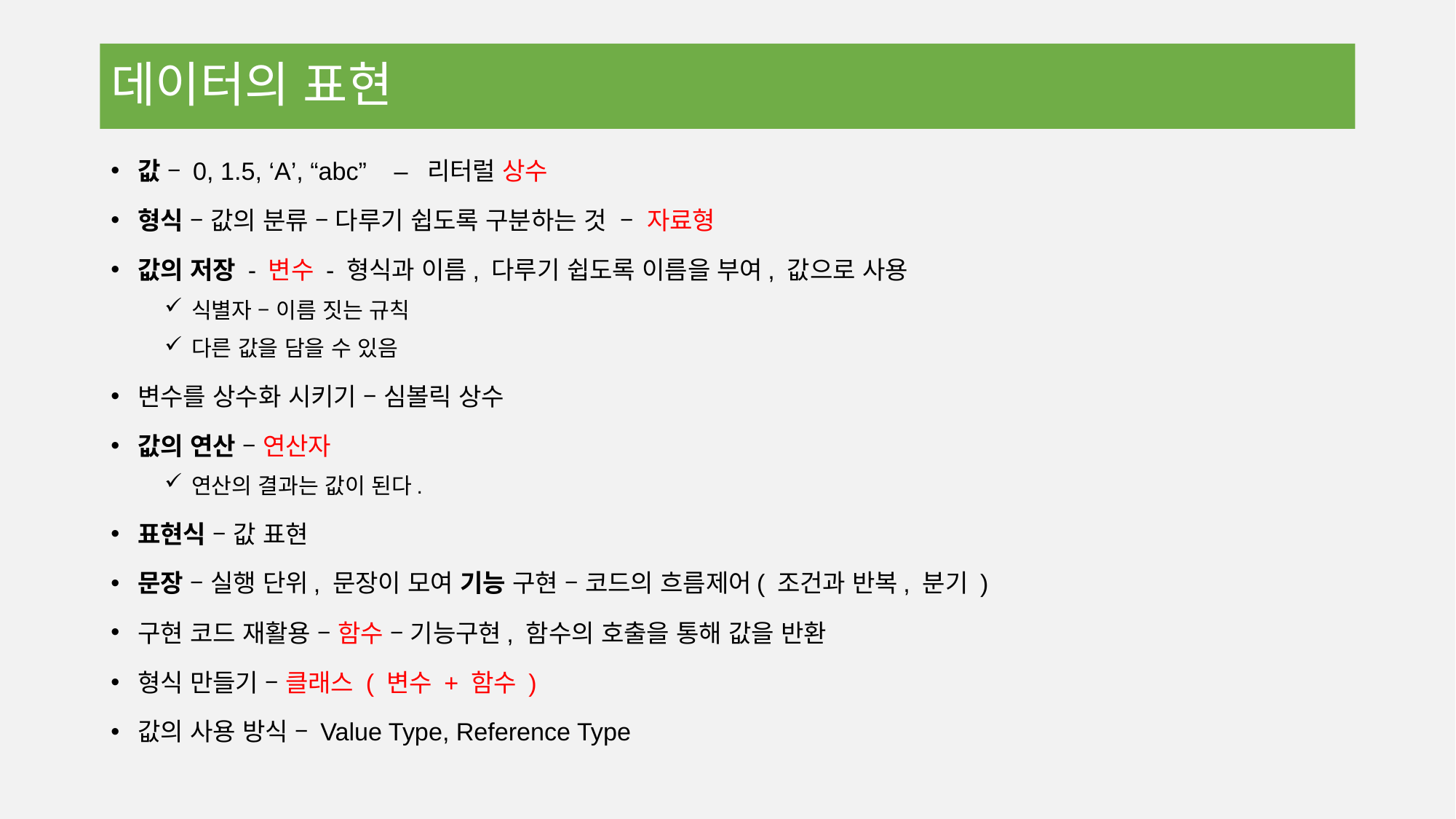

# 데이터의 표현
값 – 0, 1.5, ‘A’, “abc”    –  리터럴 상수
형식 – 값의 분류 – 다루기 쉽도록 구분하는 것  –  자료형
값의 저장 - 변수 - 형식과 이름, 다루기 쉽도록 이름을 부여, 값으로 사용
식별자 – 이름 짓는 규칙
다른 값을 담을 수 있음
변수를 상수화 시키기 – 심볼릭 상수
값의 연산 – 연산자
연산의 결과는 값이 된다.
표현식 – 값 표현
문장 – 실행 단위, 문장이 모여 기능 구현 – 코드의 흐름제어( 조건과 반복, 분기 )
구현 코드 재활용 – 함수 – 기능구현, 함수의 호출을 통해 값을 반환
형식 만들기 – 클래스 ( 변수 + 함수 )
값의 사용 방식 – Value Type, Reference Type